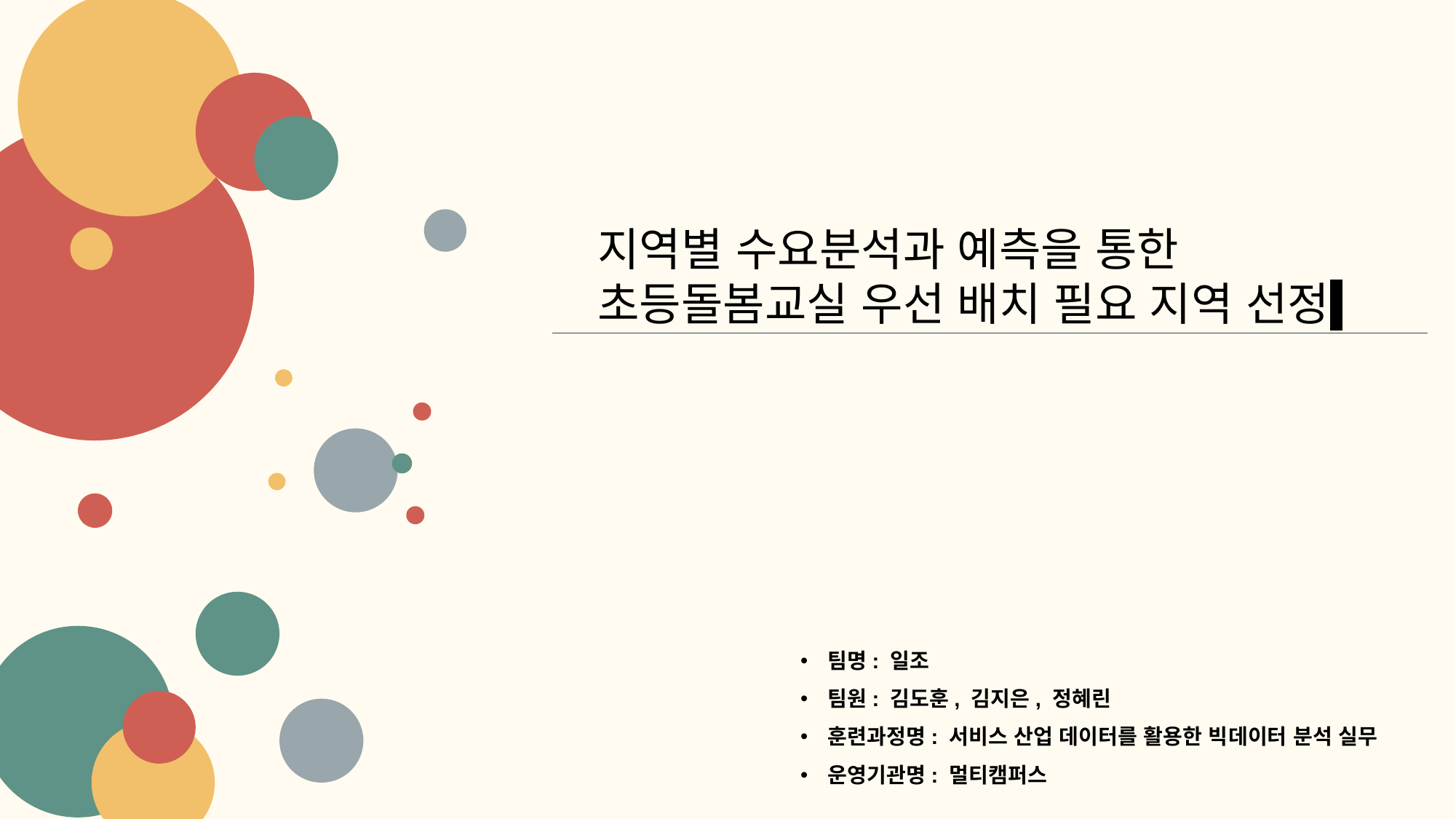

지역별 수요분석과 예측을 통한
초등돌봄교실 우선 배치 필요 지역 선정

팀명: 일조
팀원: 김도훈, 김지은, 정혜린
훈련과정명: 서비스 산업 데이터를 활용한 빅데이터 분석 실무
운영기관명: 멀티캠퍼스